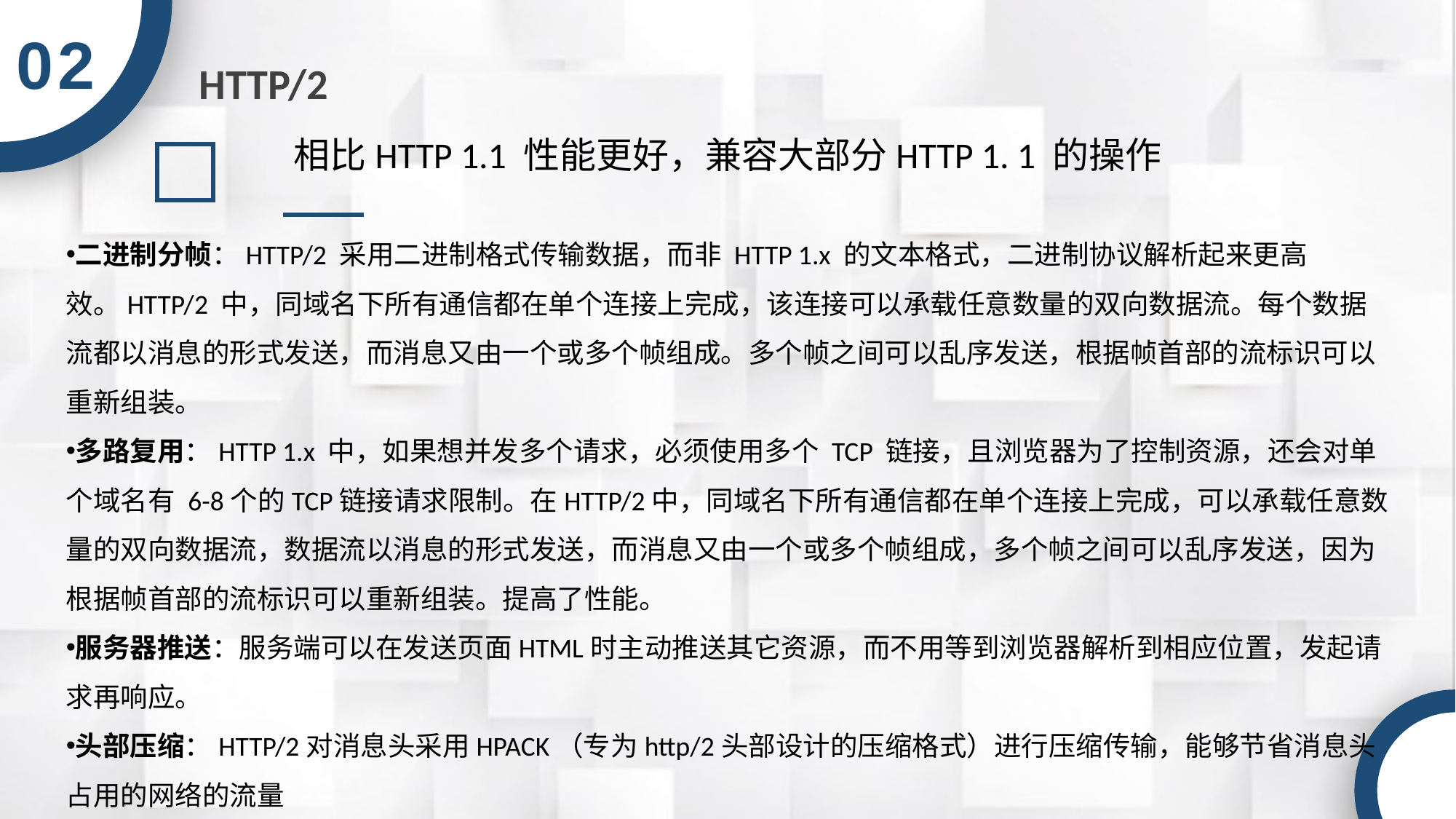

02
HTTP/2
相比HTTP 1.1 性能更好，兼容大部分HTTP 1. 1 的操作

二进制分帧：HTTP/2 采用二进制格式传输数据，而非 HTTP 1.x 的文本格式，二进制协议解析起来更高效。HTTP/2 中，同域名下所有通信都在单个连接上完成，该连接可以承载任意数量的双向数据流。每个数据流都以消息的形式发送，而消息又由一个或多个帧组成。多个帧之间可以乱序发送，根据帧首部的流标识可以重新组装。
多路复用：HTTP 1.x 中，如果想并发多个请求，必须使用多个 TCP 链接，且浏览器为了控制资源，还会对单个域名有 6-8个的TCP链接请求限制。在HTTP/2中，同域名下所有通信都在单个连接上完成，可以承载任意数量的双向数据流，数据流以消息的形式发送，而消息又由一个或多个帧组成，多个帧之间可以乱序发送，因为根据帧首部的流标识可以重新组装。提高了性能。
服务器推送：服务端可以在发送页面HTML时主动推送其它资源，而不用等到浏览器解析到相应位置，发起请求再响应。
头部压缩：HTTP/2对消息头采用HPACK（专为http/2头部设计的压缩格式）进行压缩传输，能够节省消息头占用的网络的流量